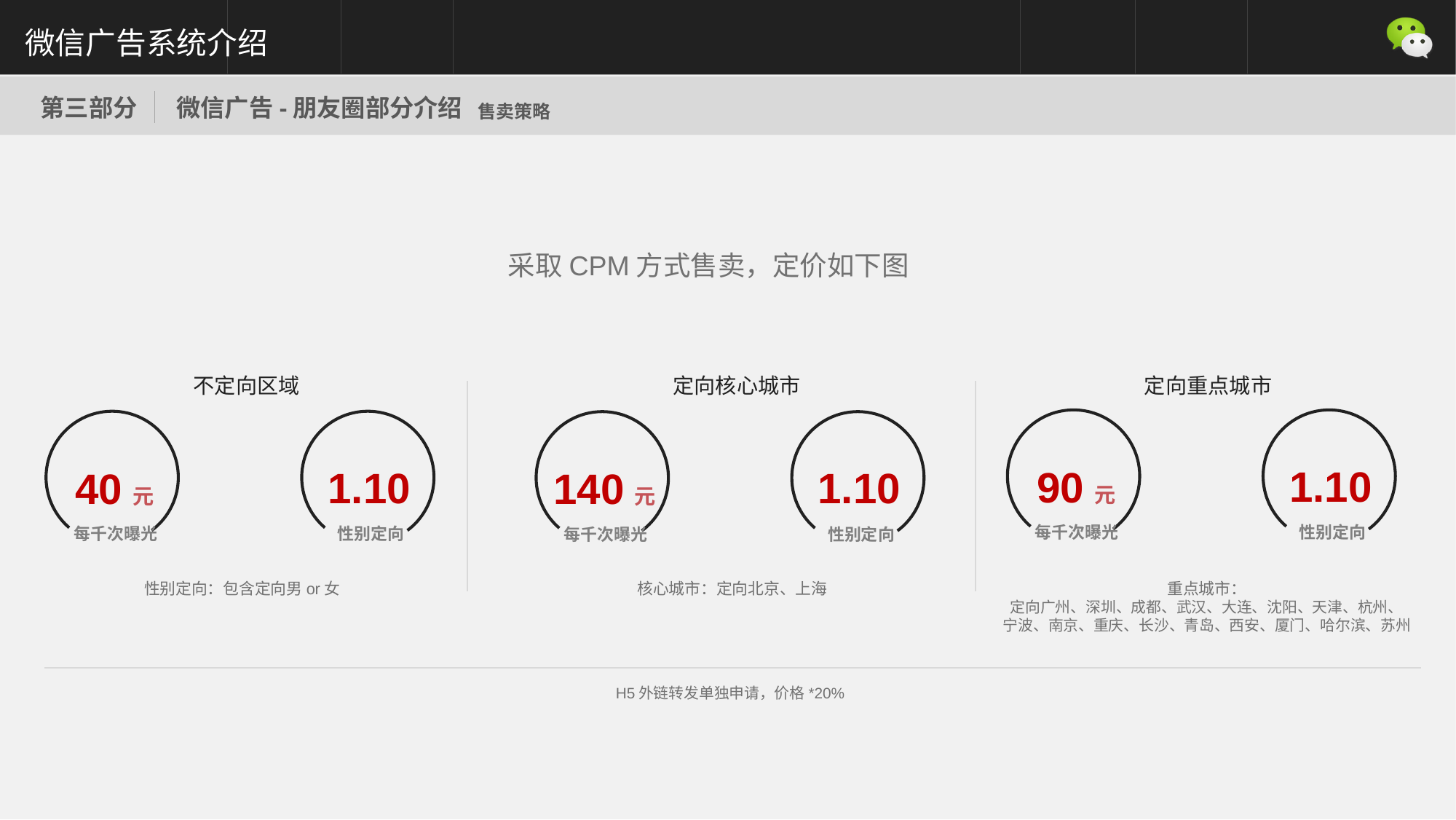

微信广告系统介绍
第三部分
# 微信广告-朋友圈部分介绍
售卖策略
采取CPM方式售卖，定价如下图
不定向区域
定向核心城市
定向重点城市

1.10
90元
1.10
1.10
40元
140元
每千次曝光
性别定向
每千次曝光
性别定向
每千次曝光
性别定向
性别定向：包含定向男or女
核心城市：定向北京、上海
重点城市：
定向广州、深圳、成都、武汉、大连、沈阳、天津、杭州、
宁波、南京、重庆、长沙、青岛、西安、厦门、哈尔滨、苏州
H5外链转发单独申请，价格*20%